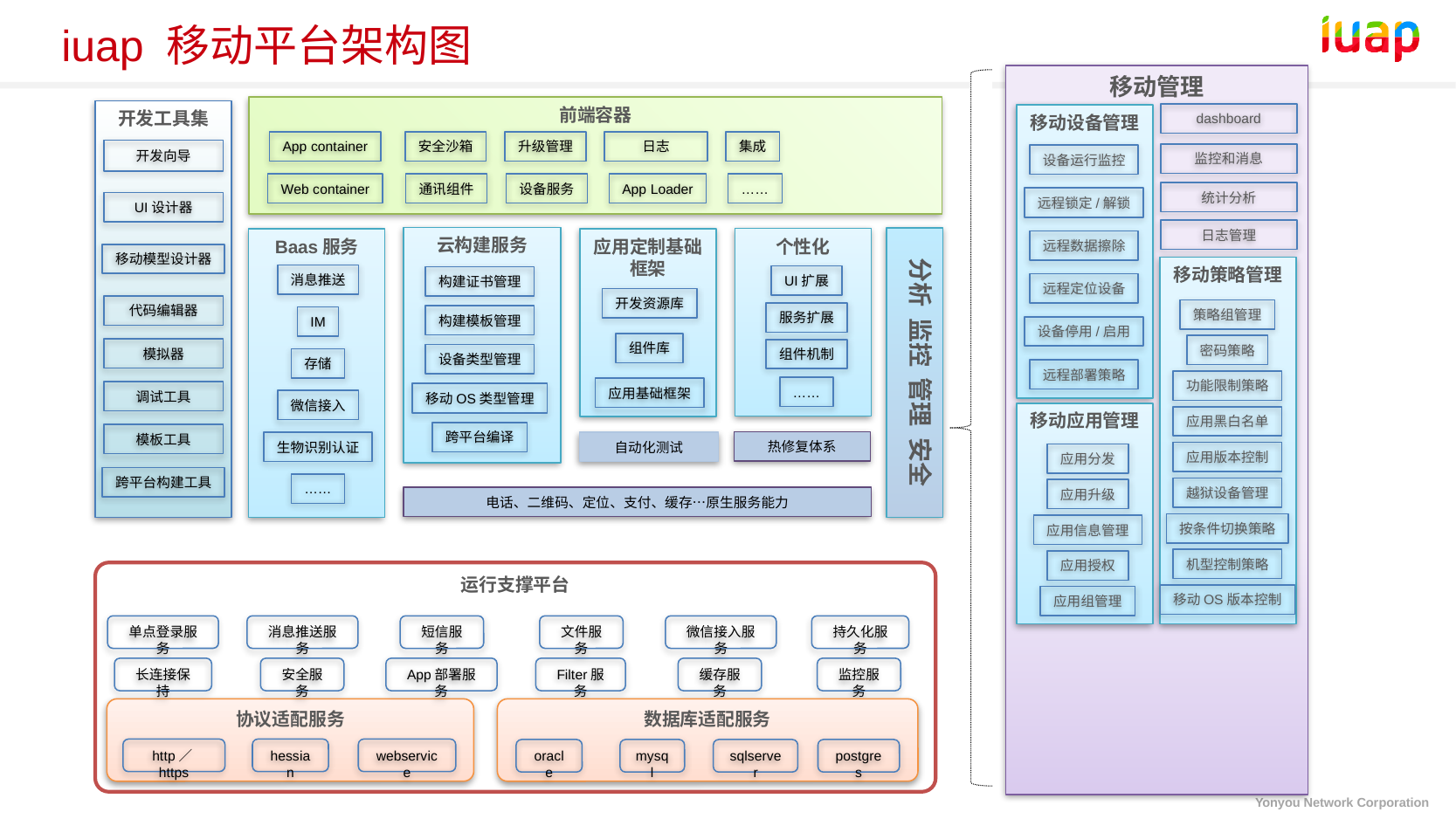

# iuap 移动平台架构图
移动管理

前端容器
App container
安全沙箱
升级管理
日志
集成
Web container
通讯组件
设备服务
App Loader
……
开发工具集
dashboard
移动设备管理
开发向导
监控和消息
设备运行监控
统计分析
远程锁定/解锁
UI设计器
日志管理
云构建服务
构建证书管理
构建模板管理
设备类型管理
移动OS类型管理
跨平台编译
分析  监控  管理  安全
个性化
UI扩展
服务扩展
组件机制
……
Baas服务
消息推送
IM
存储
微信接入
生物识别认证
……
应用定制基础框架
远程数据擦除
移动模型设计器
移动策略管理
远程定位设备
开发资源库
代码编辑器
策略组管理
设备停用/启用
组件库
密码策略
模拟器
远程部署策略
功能限制策略
应用基础框架
调试工具
移动应用管理
应用黑白名单
模板工具
热修复体系
自动化测试
应用版本控制
应用分发
跨平台构建工具
越狱设备管理
应用升级
电话、二维码、定位、支付、缓存…原生服务能力
按条件切换策略
应用信息管理
机型控制策略
应用授权
运行支撑平台
移动OS版本控制
应用组管理
单点登录服务
消息推送服务
短信服务
文件服务
微信接入服务
持久化服务
长连接保持
安全服务
App部署服务
Filter服务
缓存服务
监控服务
协议适配服务
http／https
hessian
webservice
数据库适配服务
oracle
mysql
postgres
sqlserver